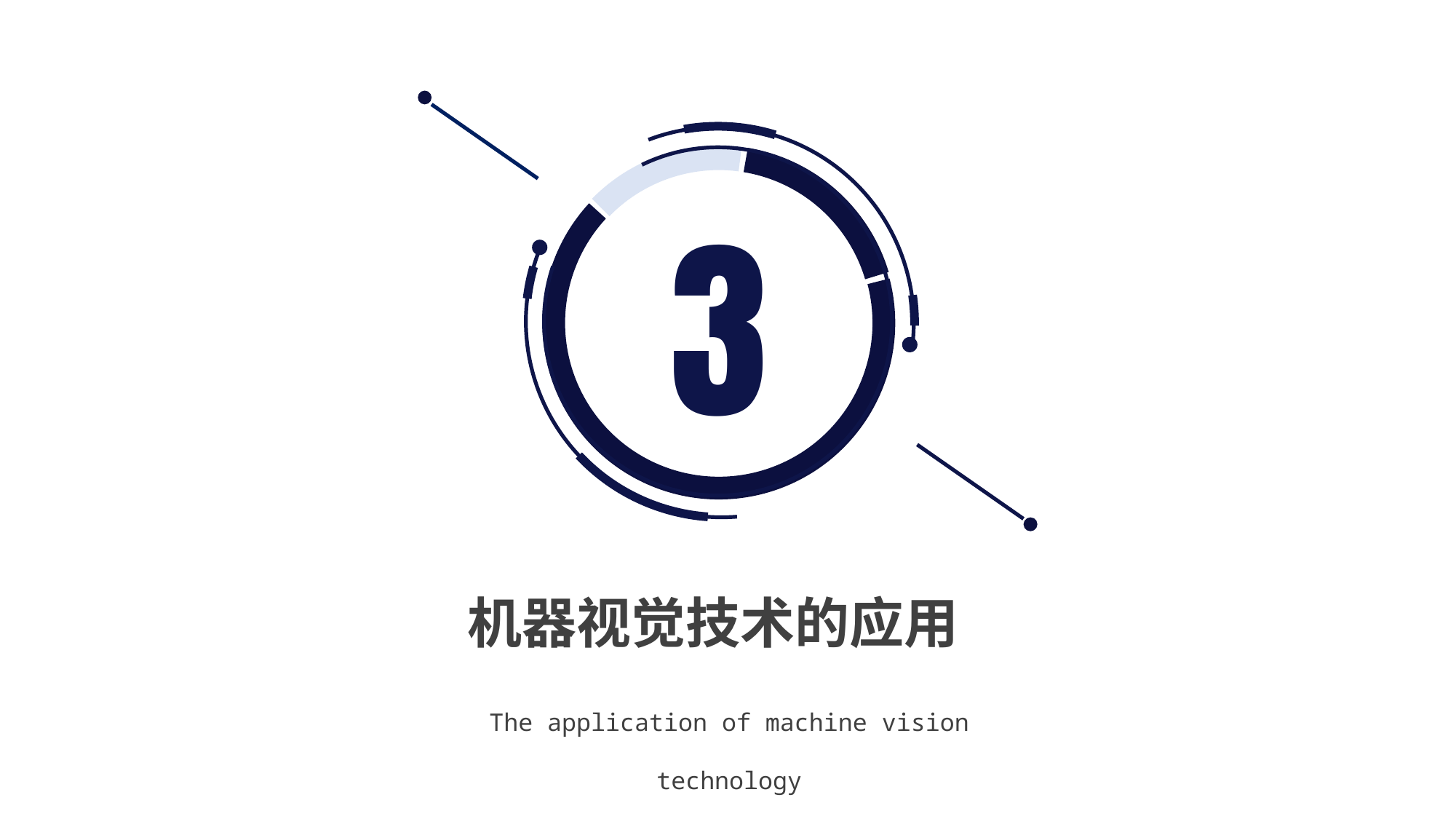

3

机器视觉技术的应用
The application of machine vision technology